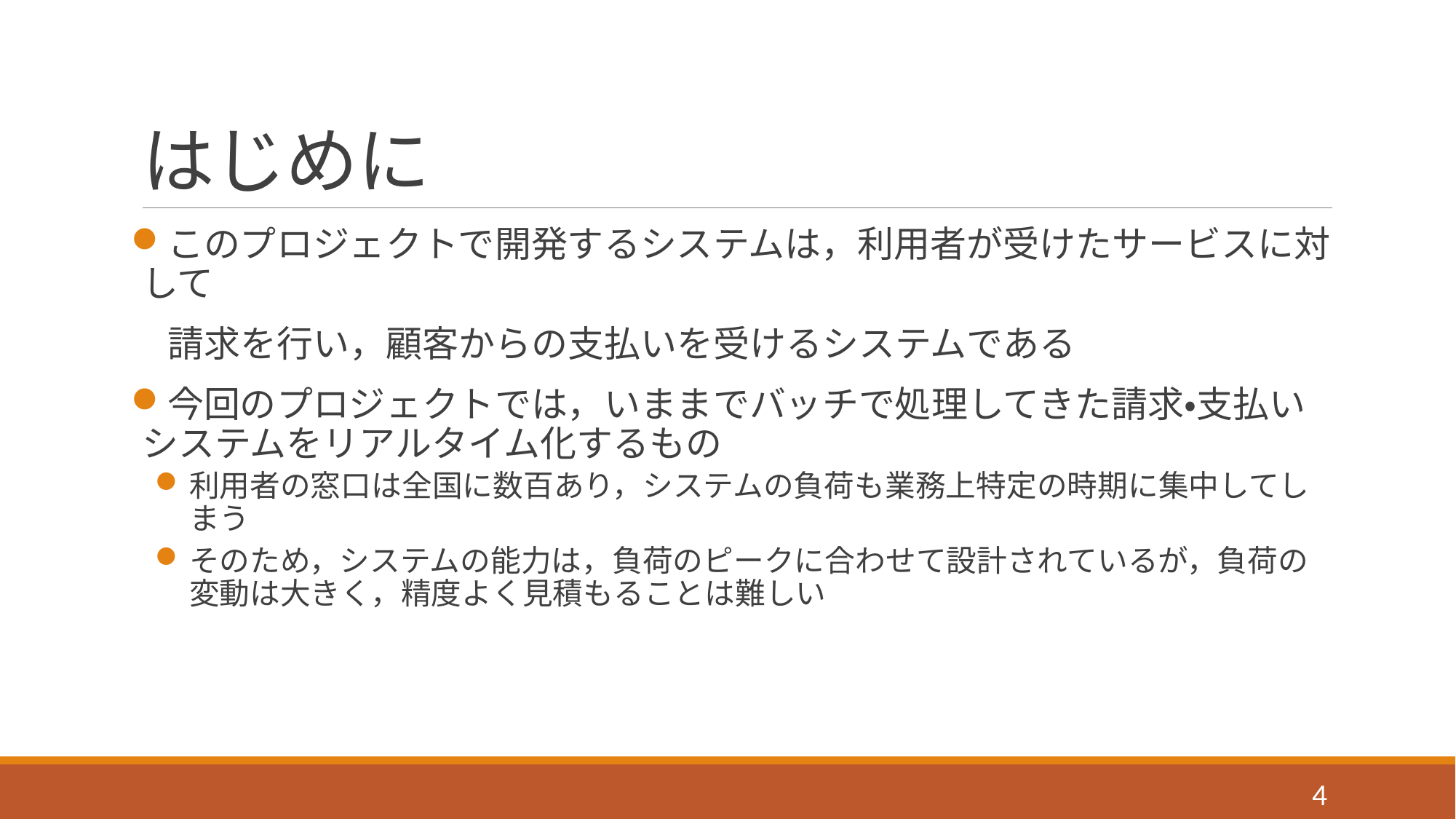

# はじめに
このプロジェクトで開発するシステムは，利用者が受けたサービスに対して
　請求を行い，顧客からの支払いを受けるシステムである
今回のプロジェクトでは，いままでバッチで処理してきた請求・支払いシステムをリアルタイム化するもの
利用者の窓口は全国に数百あり，システムの負荷も業務上特定の時期に集中してしまう
そのため，システムの能力は，負荷のピークに合わせて設計されているが，負荷の変動は大きく，精度よく見積もることは難しい
4